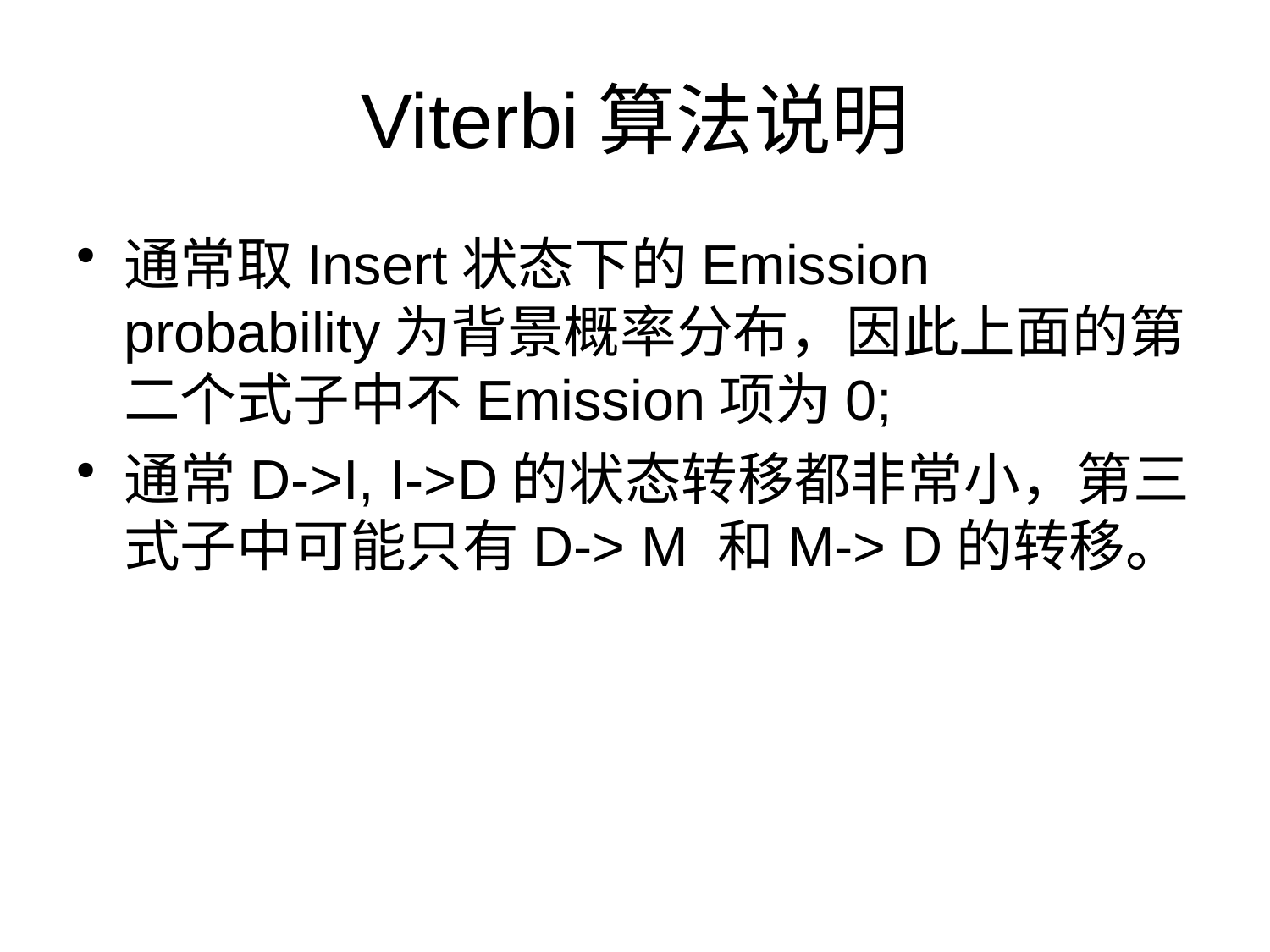

# Viterbi算法说明
通常取Insert状态下的Emission probability为背景概率分布，因此上面的第二个式子中不Emission项为0;
通常D->I, I->D的状态转移都非常小，第三式子中可能只有D-> M 和M-> D的转移。